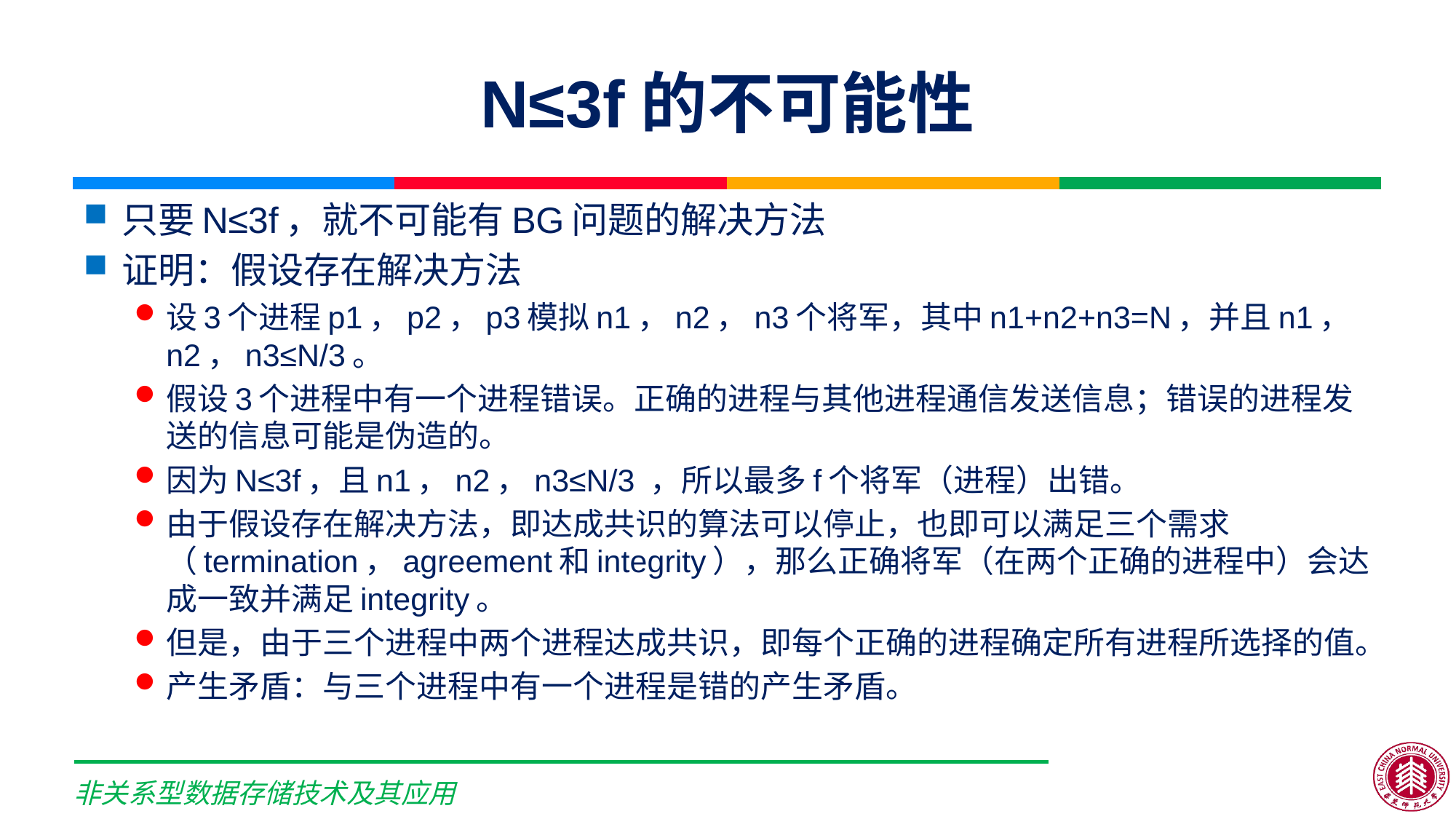

# N≤3f的不可能性
只要N≤3f，就不可能有BG问题的解决方法
证明：假设存在解决方法
设3个进程p1，p2，p3模拟n1，n2，n3个将军，其中n1+n2+n3=N，并且n1，n2，n3≤N/3。
假设3个进程中有一个进程错误。正确的进程与其他进程通信发送信息；错误的进程发送的信息可能是伪造的。
因为N≤3f，且n1，n2，n3≤N/3 ，所以最多f个将军（进程）出错。
由于假设存在解决方法，即达成共识的算法可以停止，也即可以满足三个需求（termination，agreement和integrity），那么正确将军（在两个正确的进程中）会达成一致并满足integrity。
但是，由于三个进程中两个进程达成共识，即每个正确的进程确定所有进程所选择的值。
产生矛盾：与三个进程中有一个进程是错的产生矛盾。